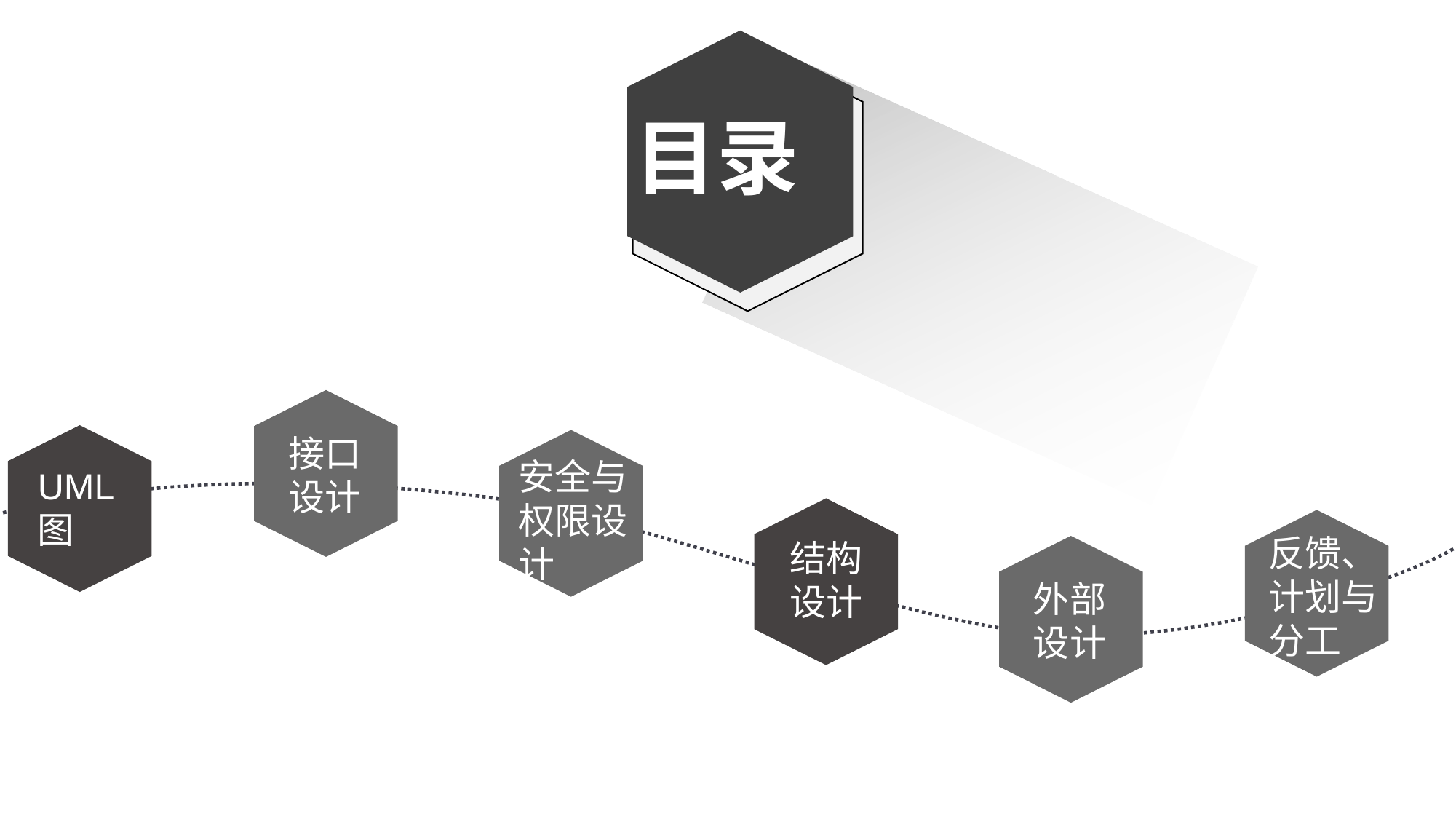

目录

接口设计

安全与权限设计
UML图

反馈、计划与分工
结构设计

外部设计